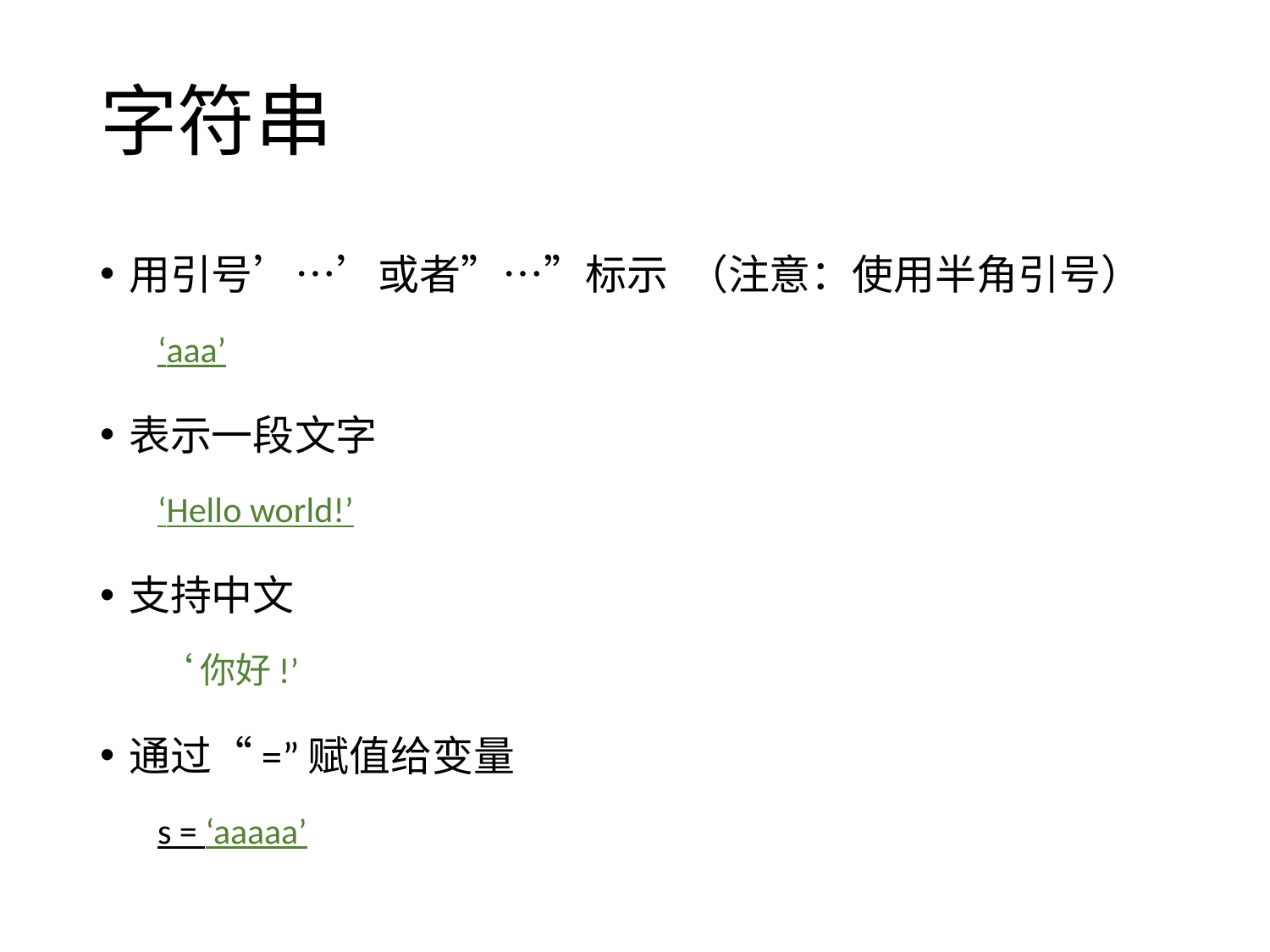

# 字符串
用引号’…’或者”…”标示  （注意：使用半角引号）
‘aaa’
表示一段文字
‘Hello world!’
支持中文
‘你好!’
通过“=”赋值给变量
s = ‘aaaaa’